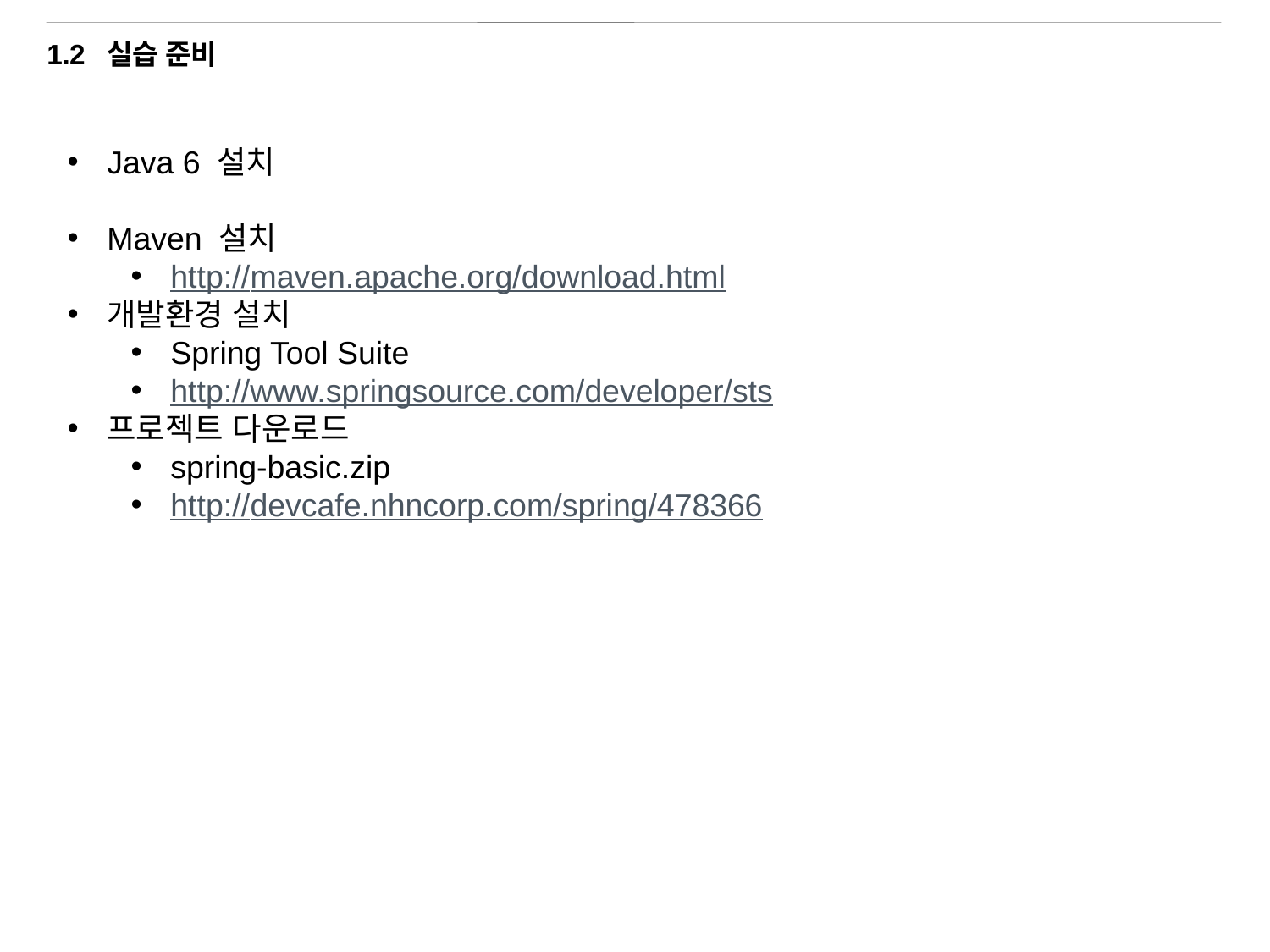

1.2  실습 준비
Java 6 설치

Maven 설치
http://maven.apache.org/download.html
개발환경 설치
Spring Tool Suite
http://www.springsource.com/developer/sts
프로젝트 다운로드
spring-basic.zip
http://devcafe.nhncorp.com/spring/478366